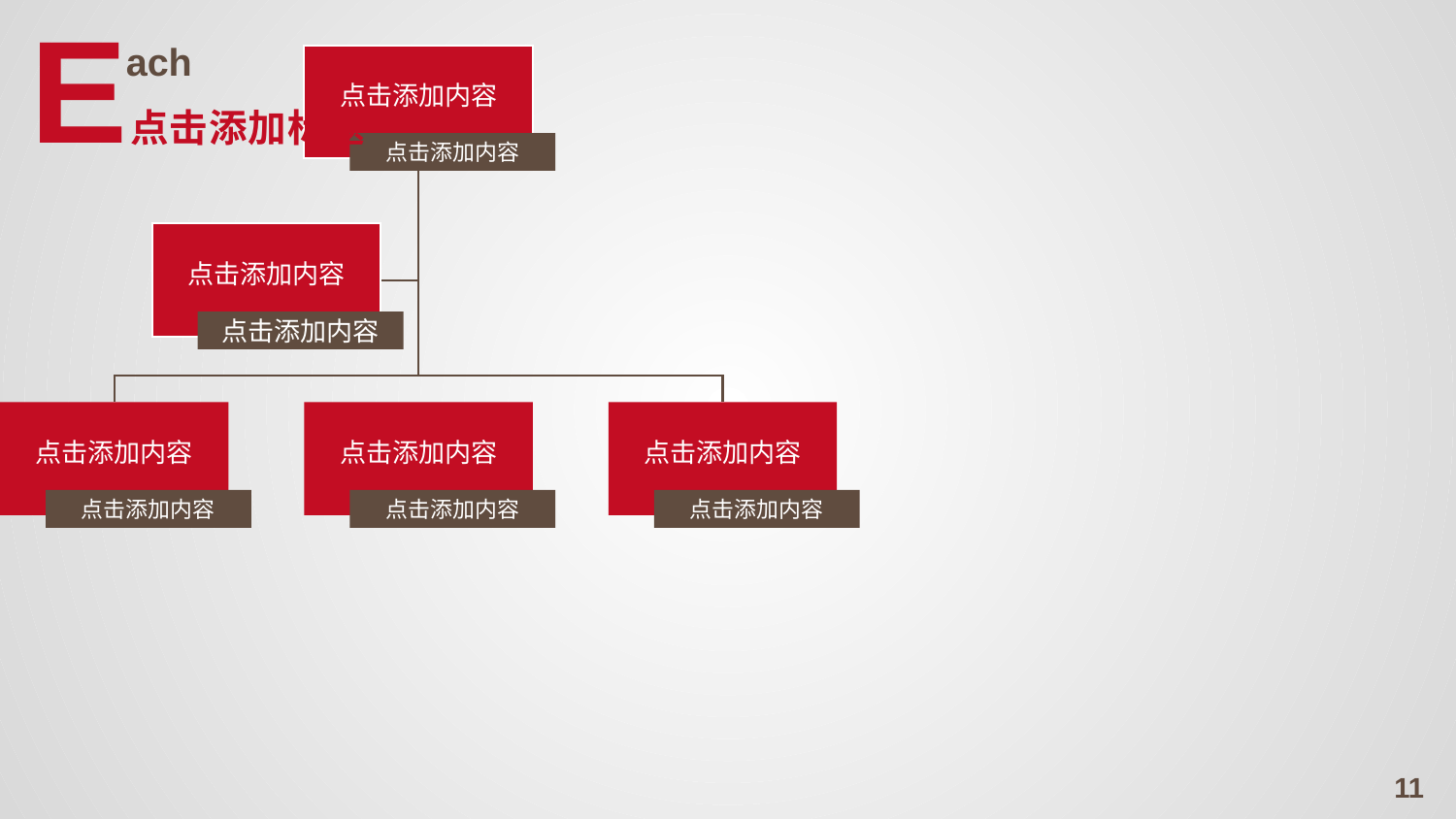

E
ach
点击添加标题
点击添加内容
点击添加内容
点击添加内容
点击添加内容
点击添加内容
点击添加内容
点击添加内容
点击添加内容
点击添加内容
点击添加内容
11